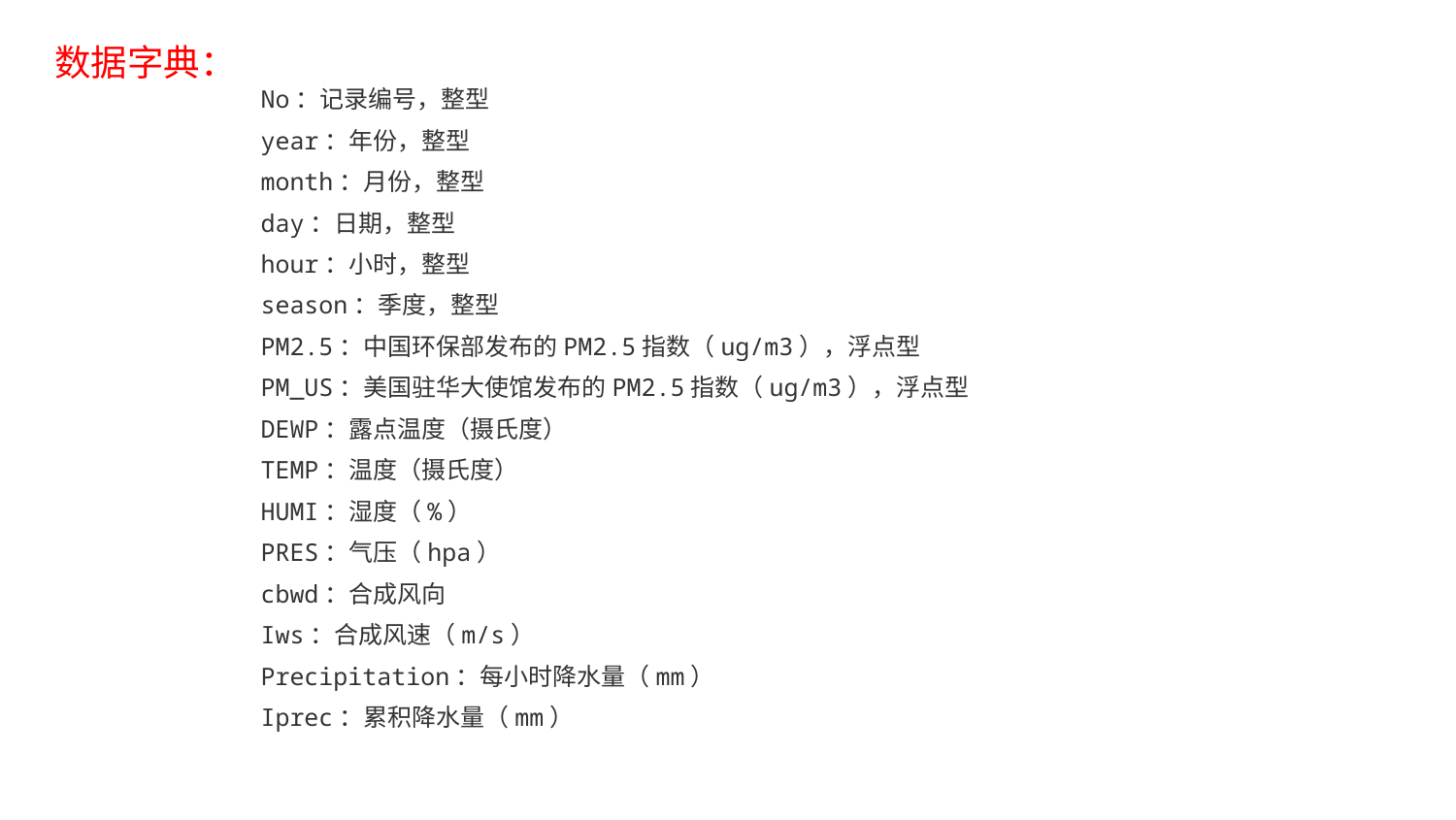

数据字典：
No：记录编号，整型
year：年份，整型
month：月份，整型
day：日期，整型
hour：小时，整型
season：季度，整型
PM2.5：中国环保部发布的PM2.5指数（ug/m3），浮点型
PM_US：美国驻华大使馆发布的PM2.5指数（ug/m3），浮点型
DEWP：露点温度（摄氏度）
TEMP：温度（摄氏度）
HUMI：湿度（%）
PRES：气压（hpa）
cbwd：合成风向
Iws：合成风速（m/s）
Precipitation：每小时降水量（mm）
Iprec：累积降水量（mm）